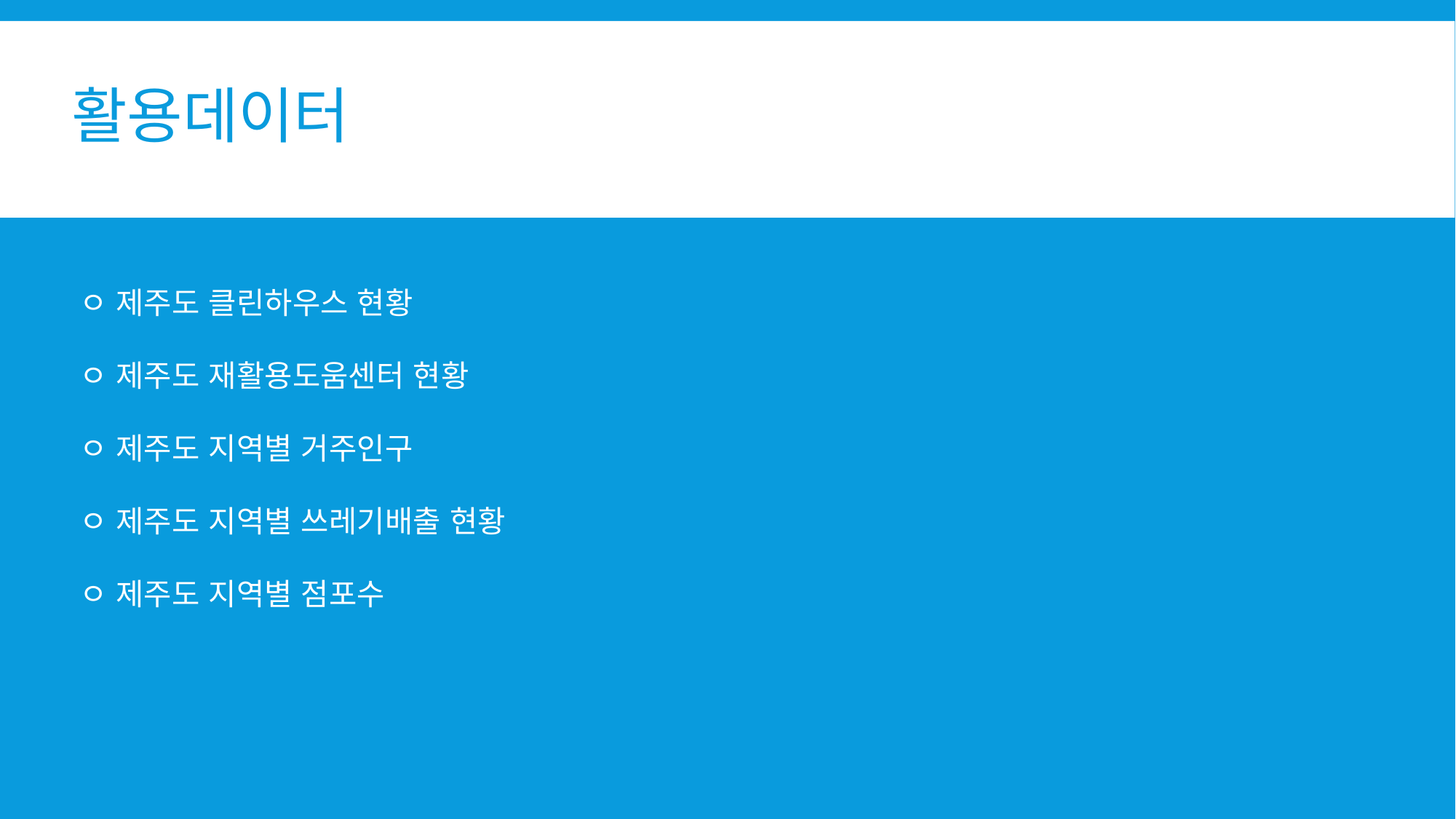

# 활용데이터
ㅇ 제주도 클린하우스 현황

ㅇ 제주도 재활용도움센터 현황

ㅇ 제주도 지역별 거주인구

ㅇ 제주도 지역별 쓰레기배출 현황

ㅇ 제주도 지역별 점포수